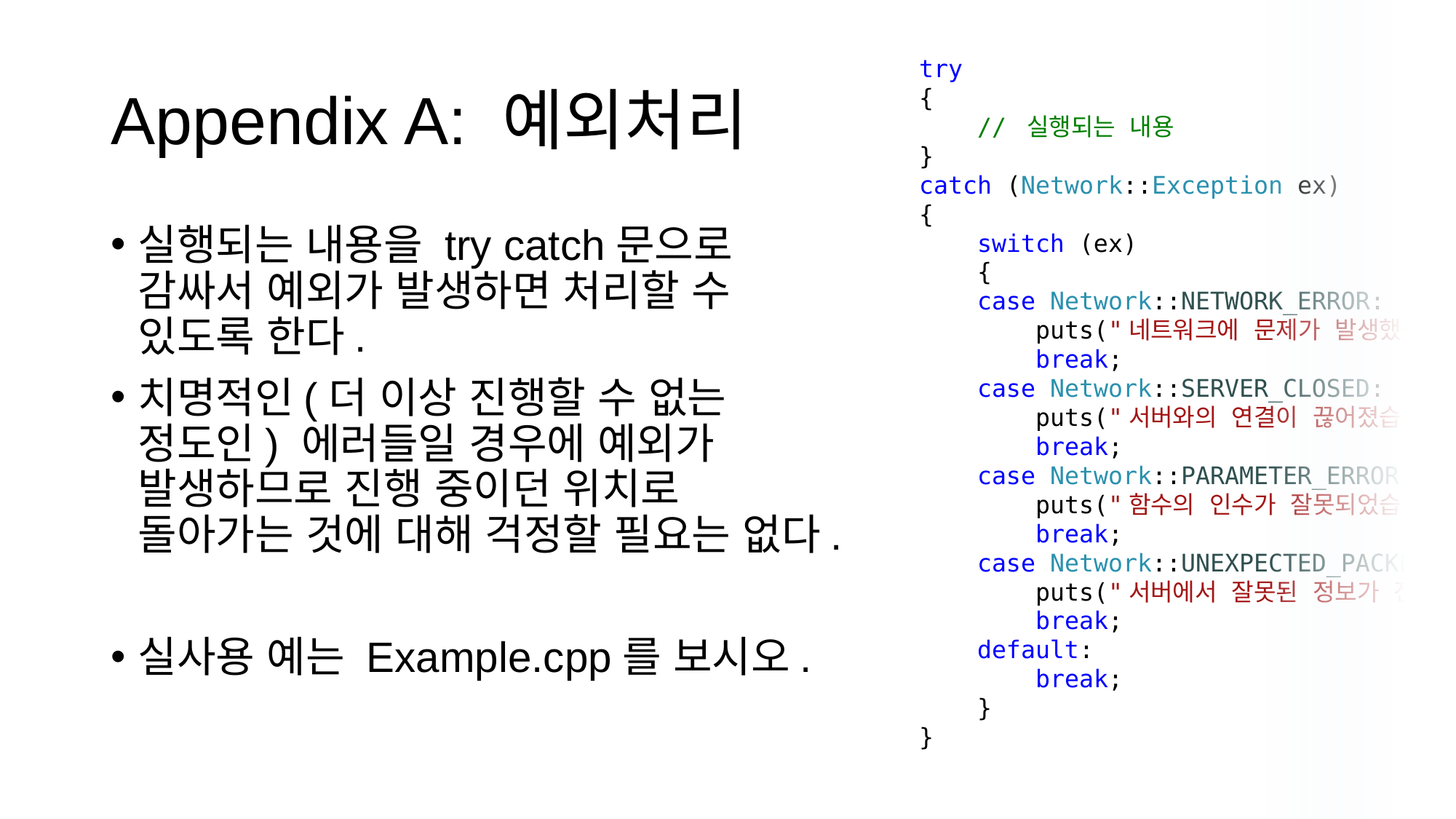

# Appendix A: 예외처리
try
{
    // 실행되는 내용
}
catch (Network::Exception ex)
{
    switch (ex)
    {
    case Network::NETWORK_ERROR:
        puts("네트워크에 문제가 발생했습니다.");
        break;
    case Network::SERVER_CLOSED:
        puts("서버와의 연결이 끊어졌습니다.");
        break;
    case Network::PARAMETER_ERROR:
        puts("함수의 인수가 잘못되었습니다.");
        break;
    case Network::UNEXPECTED_PACKET:
        puts("서버에서 잘못된 정보가 전송되었습니다.");
        break;
    default:
        break;
    }
}
실행되는 내용을 try catch문으로 감싸서 예외가 발생하면 처리할 수 있도록 한다.
치명적인(더 이상 진행할 수 없는 정도인) 에러들일 경우에 예외가 발생하므로 진행 중이던 위치로 돌아가는 것에 대해 걱정할 필요는 없다.

실사용 예는 Example.cpp를 보시오.